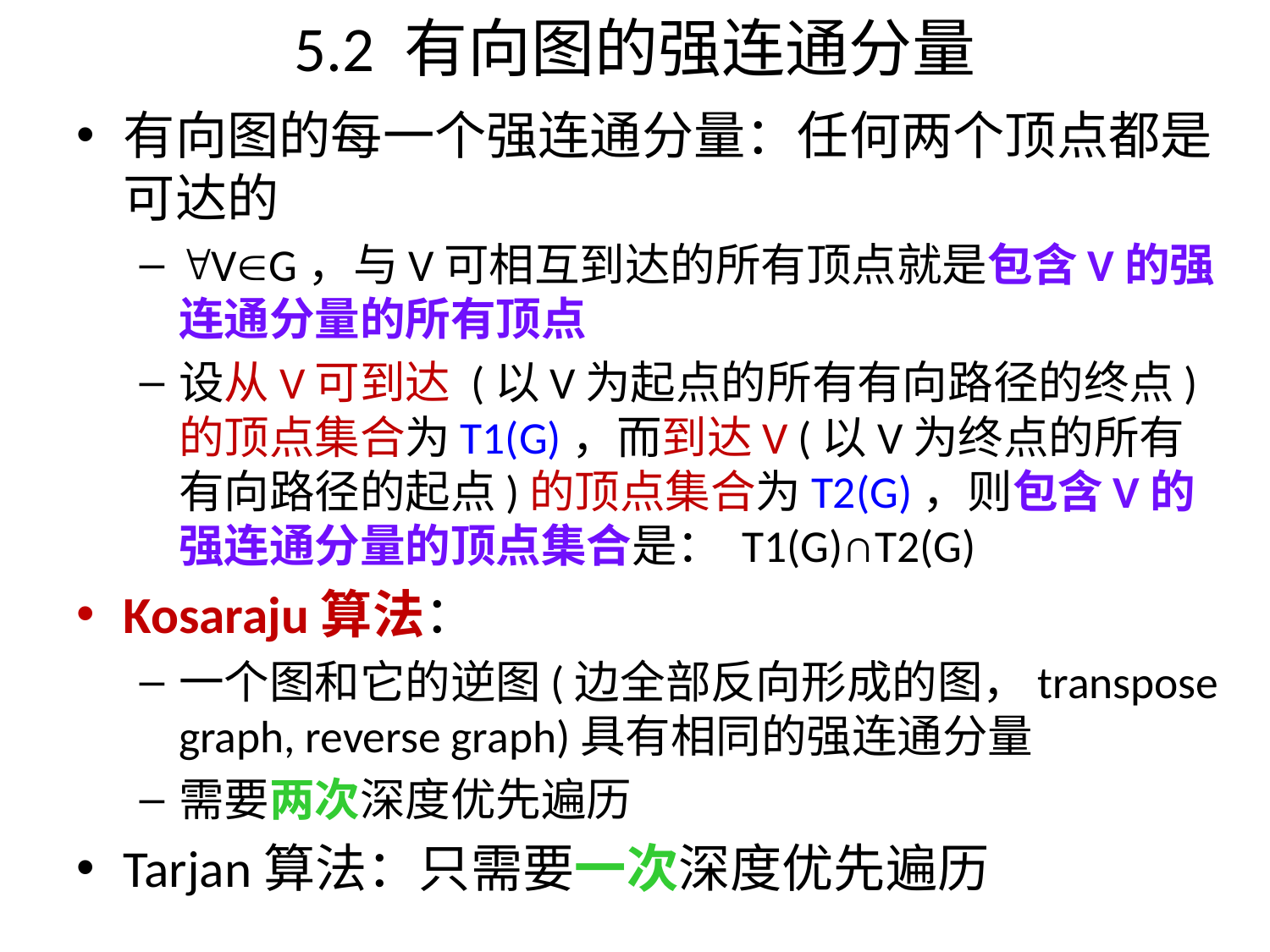

# 5.2 有向图的强连通分量
有向图的每一个强连通分量：任何两个顶点都是可达的
∀V∈G，与V可相互到达的所有顶点就是包含V的强连通分量的所有顶点
设从V可到达 (以V为起点的所有有向路径的终点)的顶点集合为T1(G)，而到达V (以V为终点的所有有向路径的起点)的顶点集合为T2(G)，则包含V的强连通分量的顶点集合是： T1(G)∩T2(G)
Kosaraju算法：
一个图和它的逆图(边全部反向形成的图，transpose graph, reverse graph)具有相同的强连通分量
需要两次深度优先遍历
Tarjan算法：只需要一次深度优先遍历